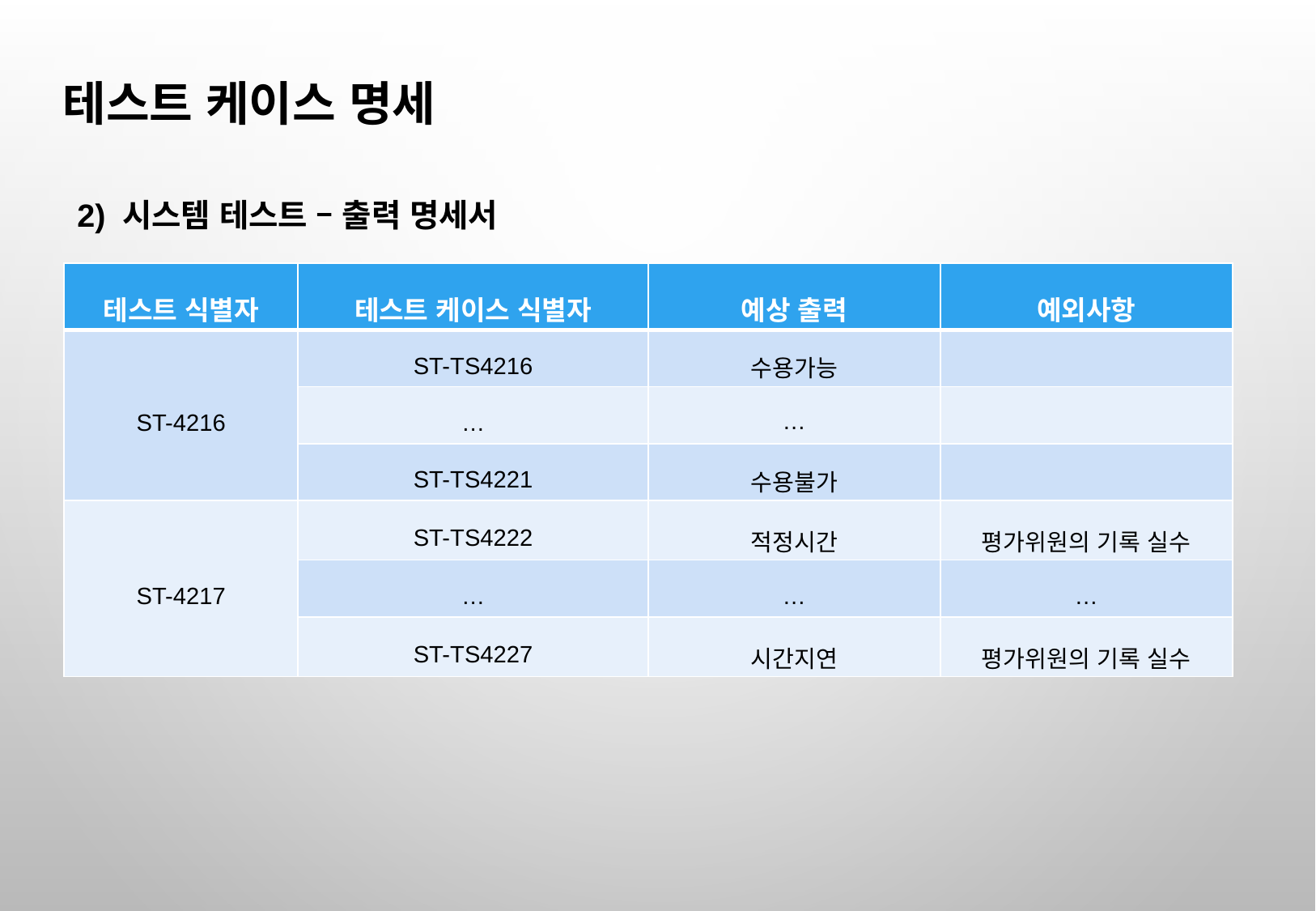

테스트 케이스 명세
2) 시스템 테스트 – 출력 명세서

| 테스트 식별자 | 테스트 케이스 식별자 | 예상 출력 | 예외사항 |
| --- | --- | --- | --- |
| ST-4216 | ST-TS4216 | 수용가능 |  |
|  | … | … |  |
|  | ST-TS4221 | 수용불가 |  |
| ST-4217 | ST-TS4222 | 적정시간 | 평가위원의 기록 실수 |
|  | … | … | … |
|  | ST-TS4227 | 시간지연 | 평가위원의 기록 실수 |
57